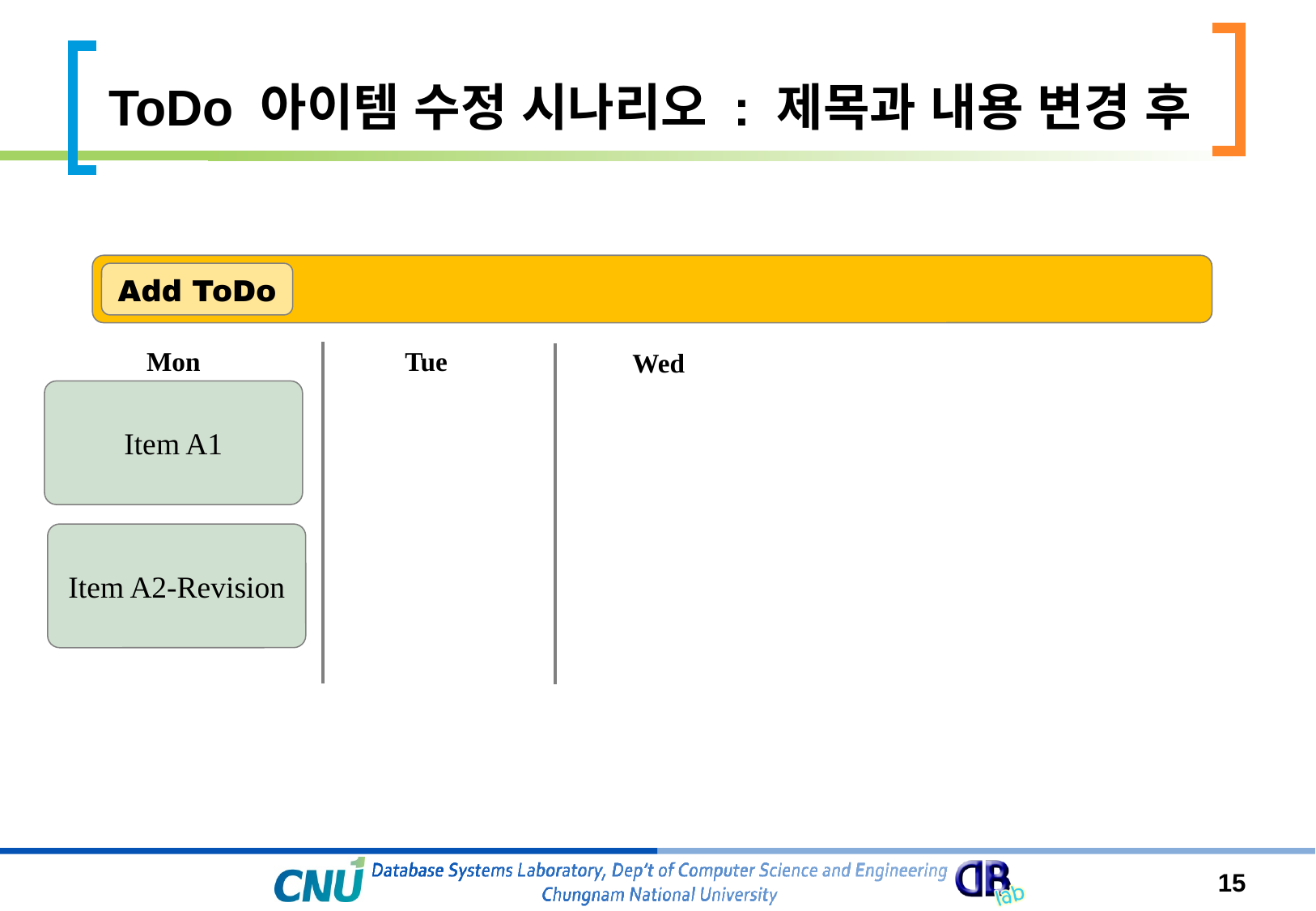

# ToDo 아이템 수정 시나리오 : 제목과 내용 변경 후

Add ToDo
Mon
Tue
Wed
Item A1
Item A2-Revision
15